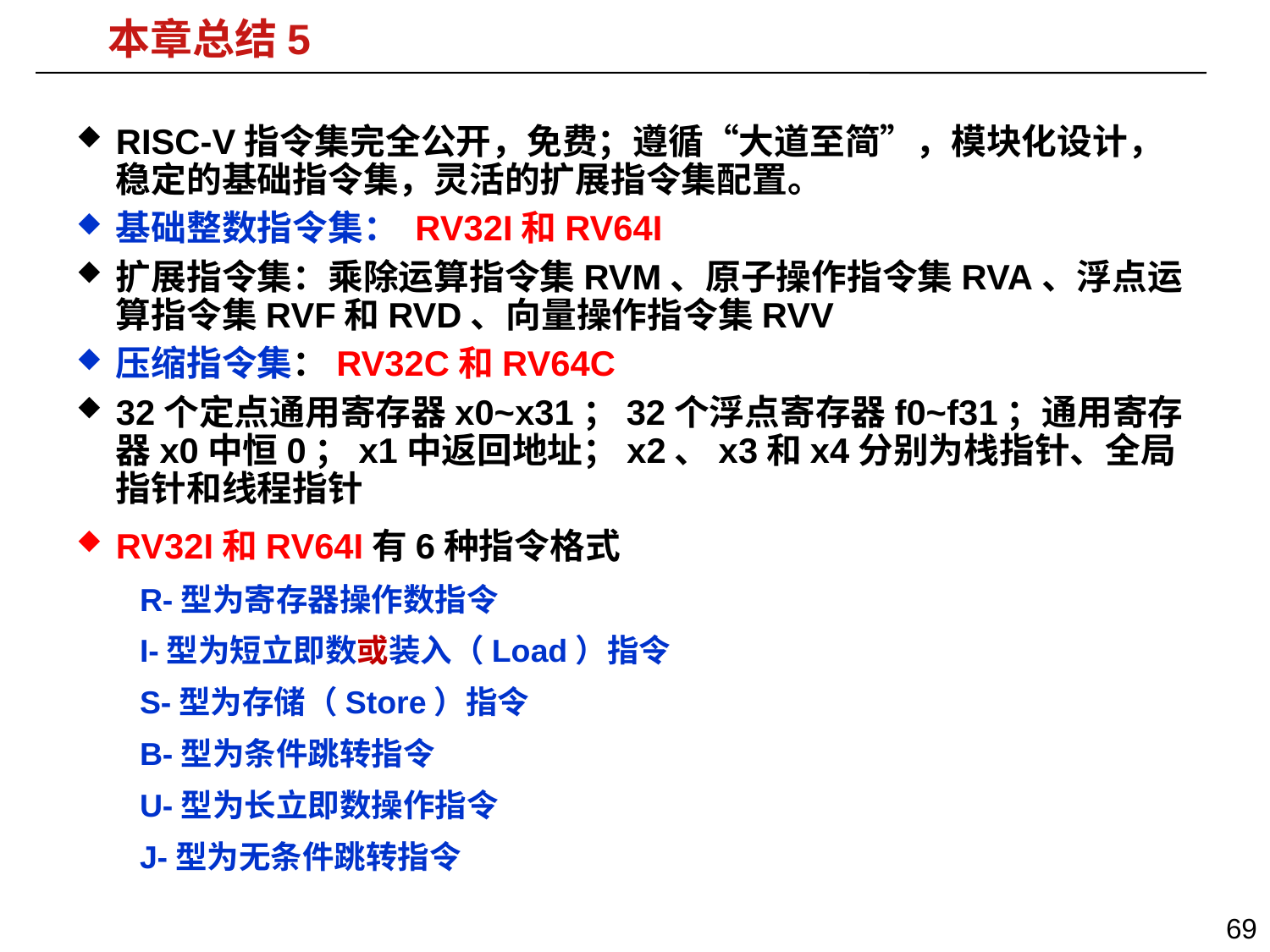

# 本章总结5
RISC-V指令集完全公开，免费；遵循“大道至简”，模块化设计，稳定的基础指令集，灵活的扩展指令集配置。
基础整数指令集： RV32I和RV64I
扩展指令集：乘除运算指令集RVM、原子操作指令集RVA、浮点运算指令集RVF和RVD、向量操作指令集RVV
压缩指令集：RV32C和RV64C
32个定点通用寄存器x0~x31；32个浮点寄存器f0~f31；通用寄存器x0中恒0；x1中返回地址；x2、x3和x4分别为栈指针、全局指针和线程指针
RV32I和RV64I有6种指令格式
R-型为寄存器操作数指令
I-型为短立即数或装入（Load）指令
S-型为存储（Store）指令
B-型为条件跳转指令
U-型为长立即数操作指令
J-型为无条件跳转指令